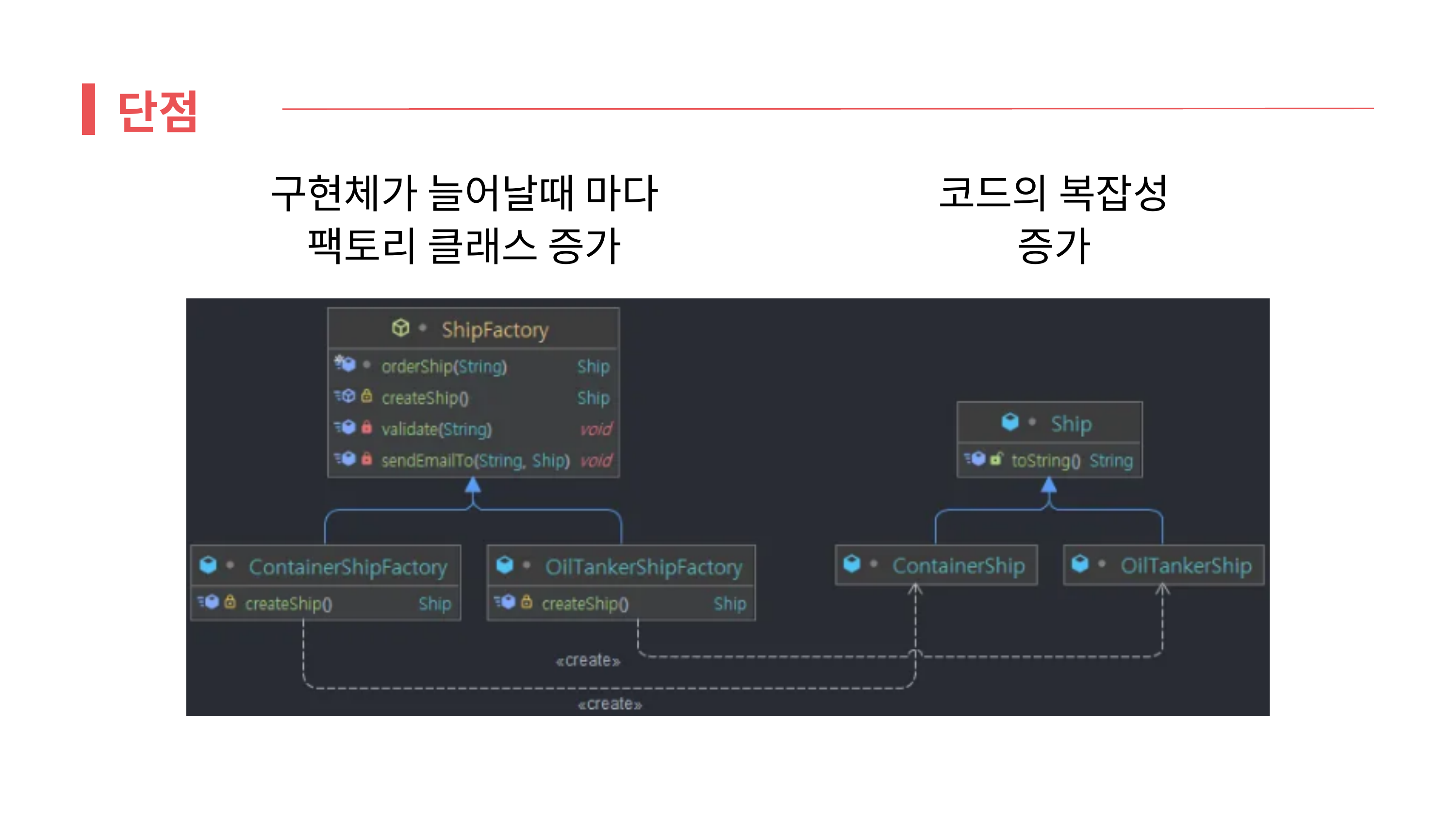

단점

구현체가 늘어날때 마다
팩토리 클래스 증가
코드의 복잡성
증가